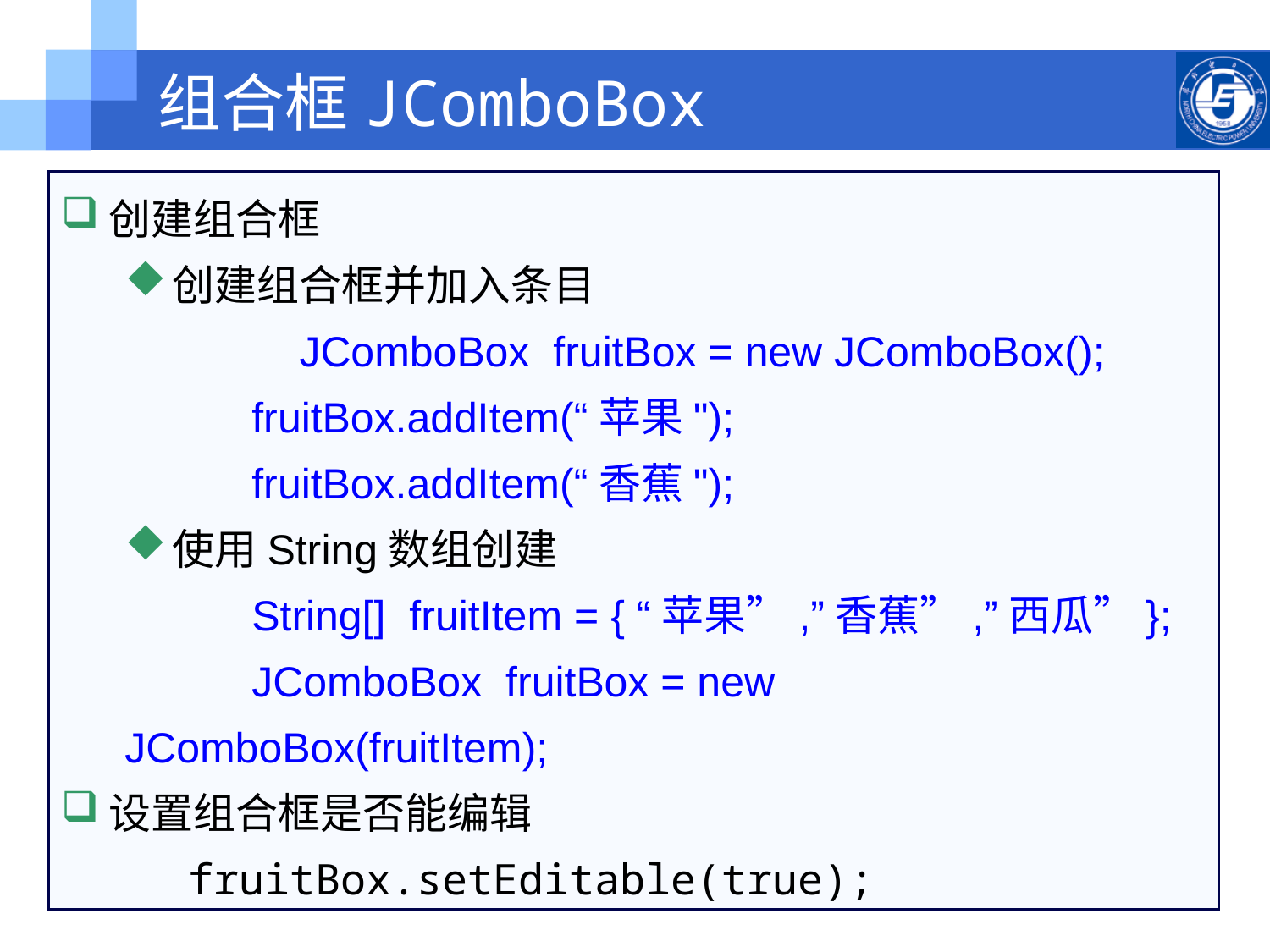

# 组合框JComboBox
创建组合框
创建组合框并加入条目
 	JComboBox  fruitBox = new JComboBox();
 	fruitBox.addItem(“苹果");
  	fruitBox.addItem(“香蕉");
使用String数组创建
   	String[]  fruitItem = { “苹果”,”香蕉”,”西瓜”};
   	JComboBox  fruitBox = new JComboBox(fruitItem);
设置组合框是否能编辑
    	fruitBox.setEditable(true);